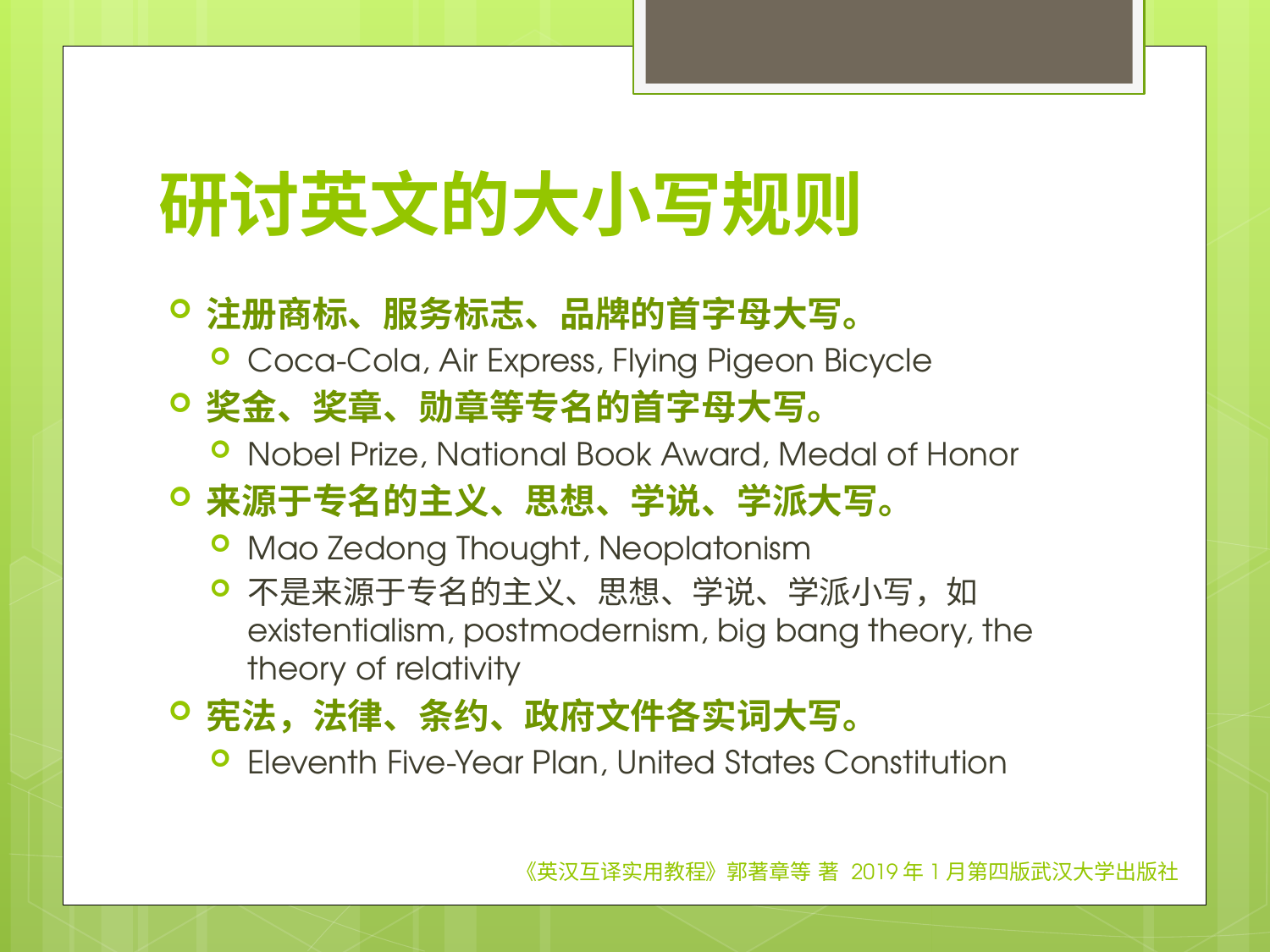

# 研讨英文的大小写规则
注册商标、服务标志、品牌的首字母大写。
Coca-Cola, Air Express, Flying Pigeon Bicycle
奖金、奖章、勋章等专名的首字母大写。
Nobel Prize, National Book Award, Medal of Honor
来源于专名的主义、思想、学说、学派大写。
Mao Zedong Thought, Neoplatonism
不是来源于专名的主义、思想、学说、学派小写，如existentialism, postmodernism, big bang theory, the theory of relativity
宪法，法律、条约、政府文件各实词大写。
Eleventh Five-Year Plan, United States Constitution
《英汉互译实用教程》郭著章等 著 2019年1月第四版武汉大学出版社